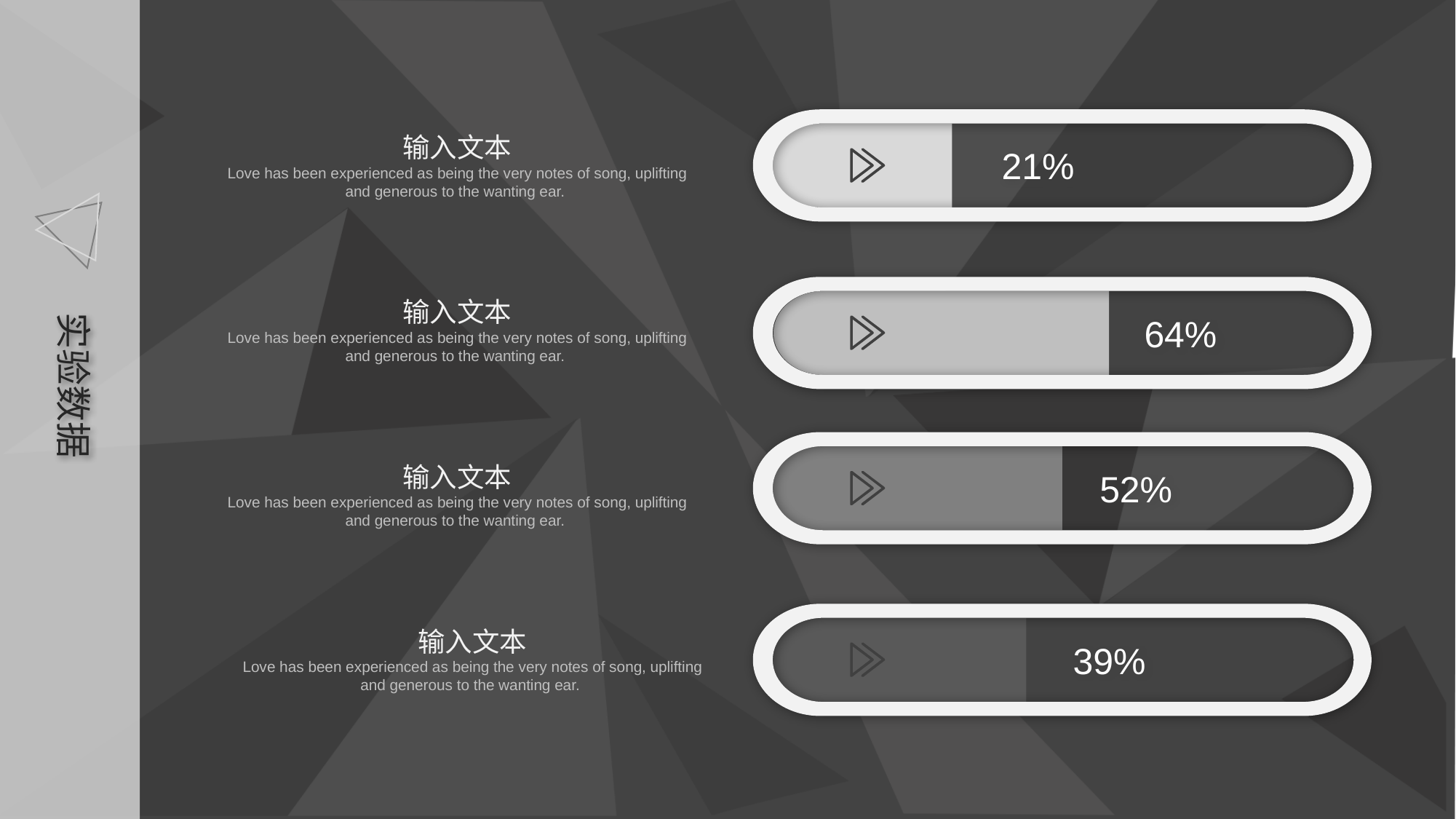

输入文本
Love has been experienced as being the very notes of song, uplifting and generous to the wanting ear.
21%

输入文本
Love has been experienced as being the very notes of song, uplifting and generous to the wanting ear.

实验数据
64%

输入文本
Love has been experienced as being the very notes of song, uplifting and generous to the wanting ear.
52%

输入文本
Love has been experienced as being the very notes of song, uplifting and generous to the wanting ear.
39%